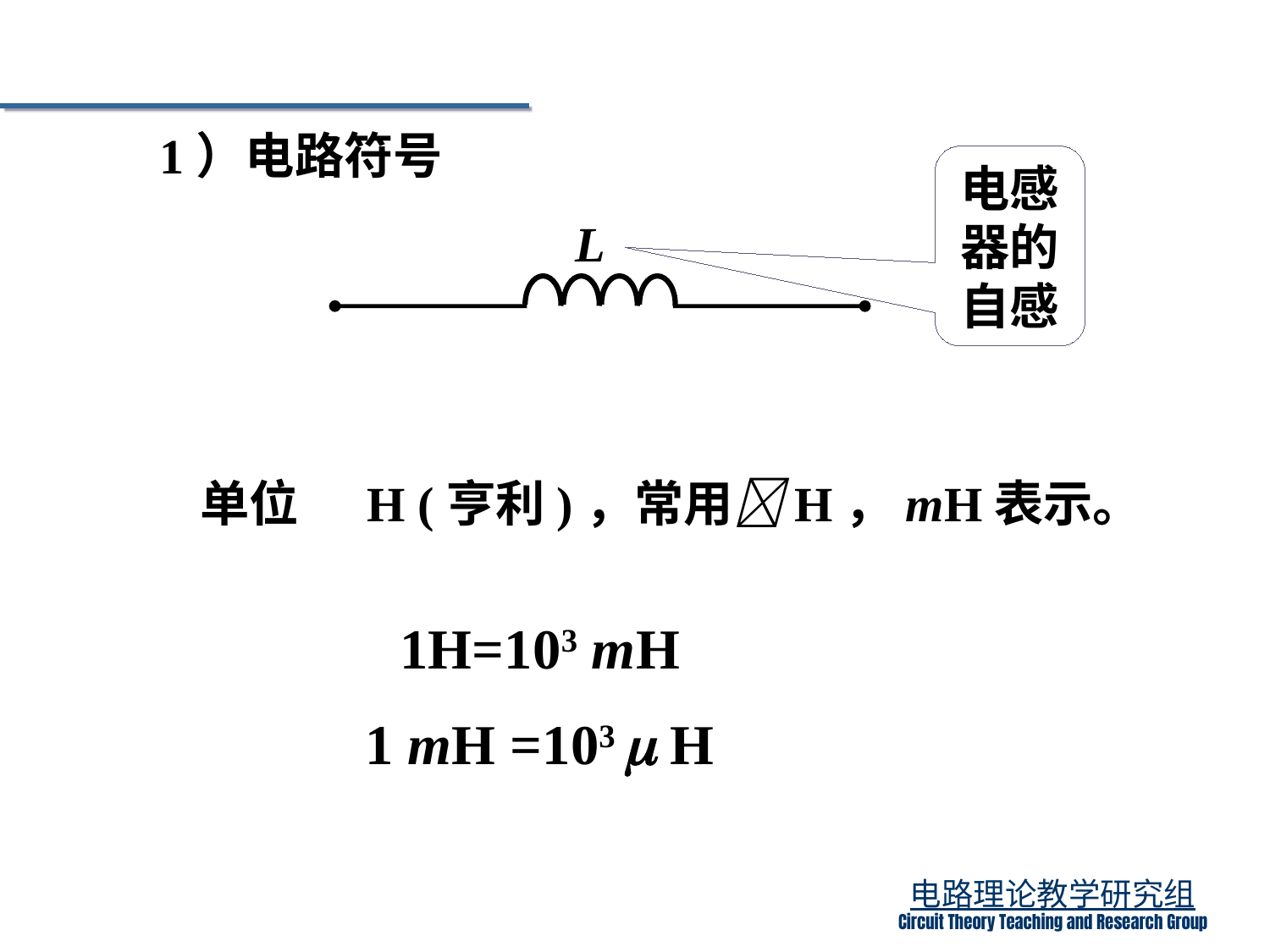

1）电路符号
电感器的自感
L

 单位
H (亨利)，常用μH，mH表示。
1H=103 mH
1 mH =103 μ H